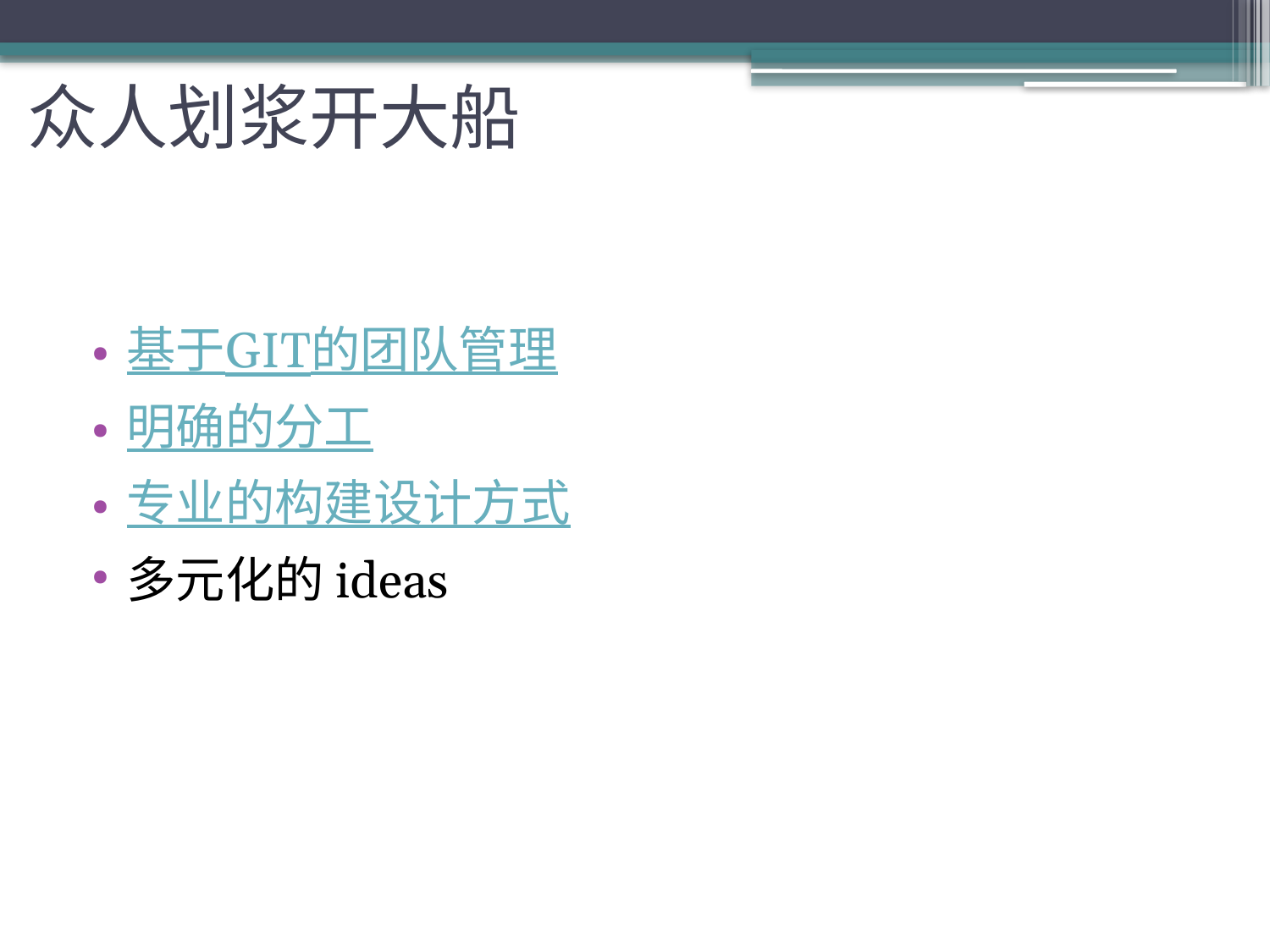

# 众人划浆开大船
基于GIT的团队管理
明确的分工
专业的构建设计方式
多元化的ideas